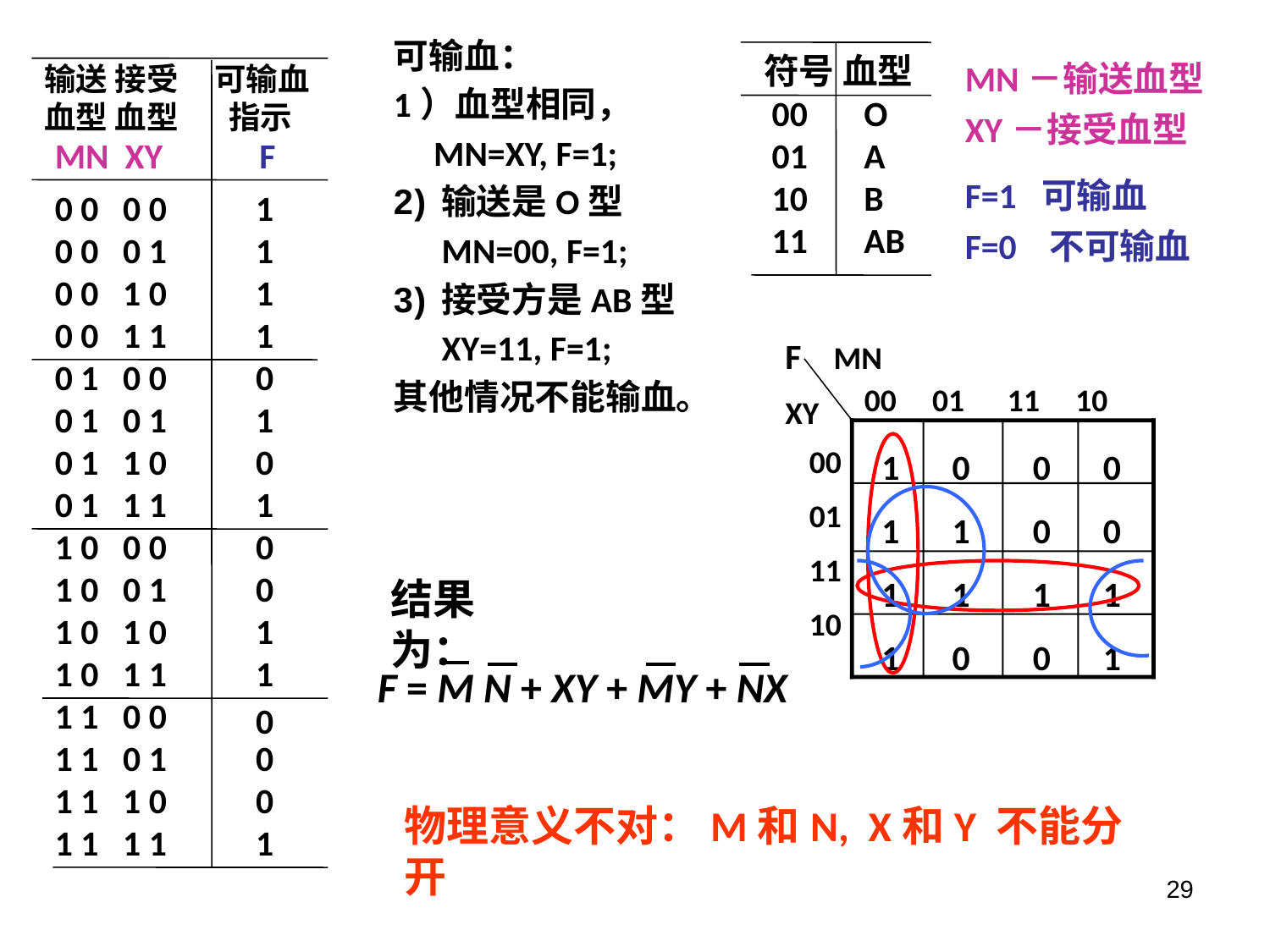

可输血：
1）血型相同，
     MN=XY, F=1;
输送是O型
      MN=00, F=1;
接受方是AB型
      XY=11, F=1;
其他情况不能输血。

符号 血型
 00       O
 01       A
 10       B
 11       AB

MN－输送血型
XY－接受血型
输送 接受     可输血
血型 血型       指示
MN  XY            F

0 0   0 0
0 0   0 1
0 0   1 0
0 0   1 1
0 1   0 0
0 1   0 1
0 1   1 0
0 1   1 1
1 0   0 0
1 0   0 1
1 0   1 0
1 0   1 1
1 1   0 0
1 1   0 1
1 1   1 0
1 1   1 1

F=1  可输血
F=0   不可输血
1
1
1
1
F    MN
XY

00     01      11     10

00
01
11
10

  1
  1
  1
  1
  0
  1
  1
  0
  0
  0
  1
  0
  0
  0
  1
  1
0
1
0

1

0
0

结果为：
1
1
F = M N + XY + MY + NX
0
0
0
物理意义不对：M和N,  X和Y 不能分开
1
29